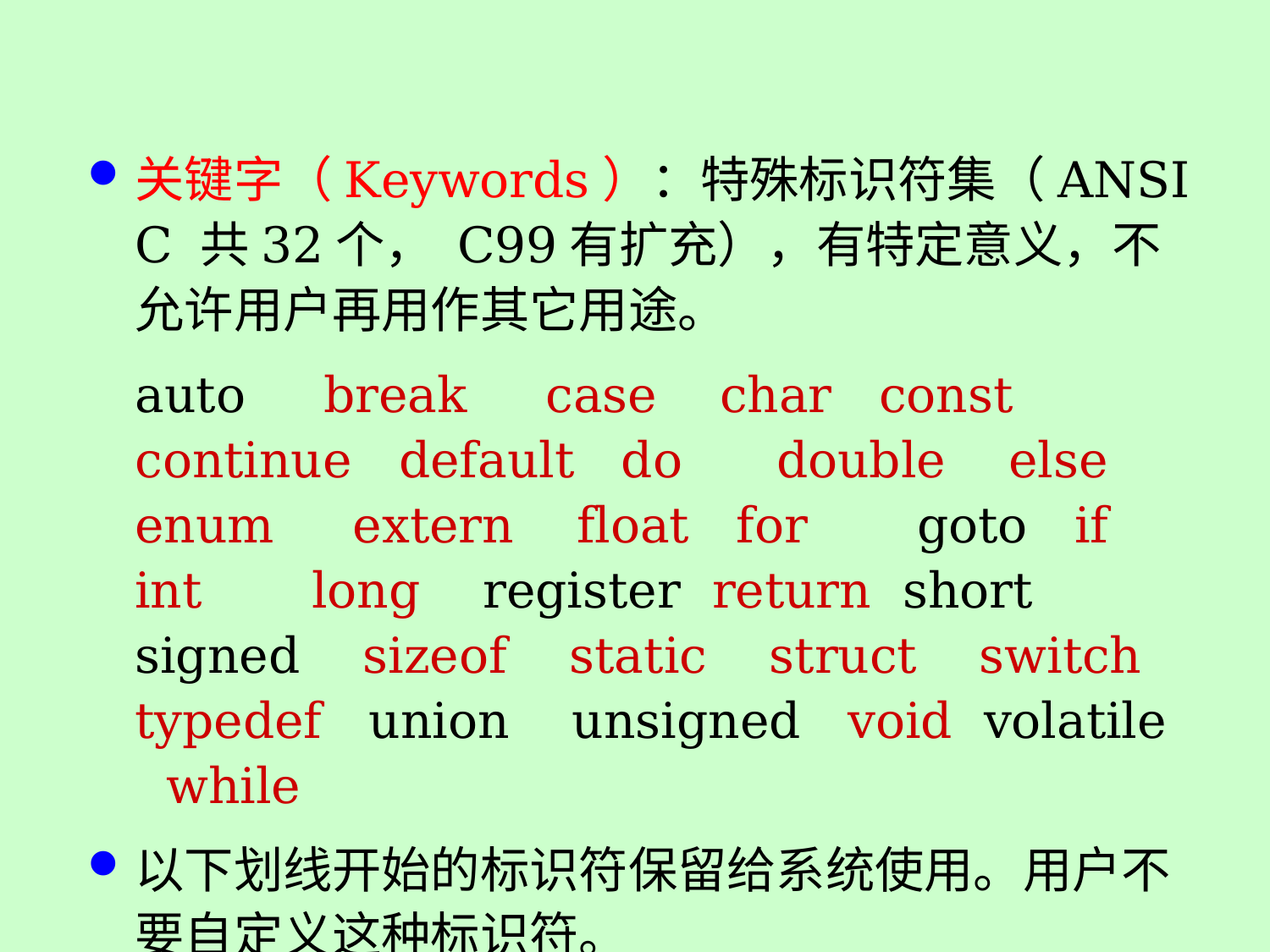

关键字（Keywords）：特殊标识符集（ANSI C 共32个， C99有扩充），有特定意义，不允许用户再用作其它用途。
	auto     break     case    char   const  continue   default   do      double    else    enum     extern    float   for       goto   if    int       long    register  return  short    signed    sizeof    static    struct    switch   typedef   union    unsigned   void  volatile    while
以下划线开始的标识符保留给系统使用。用户不要自定义这种标识符。
7